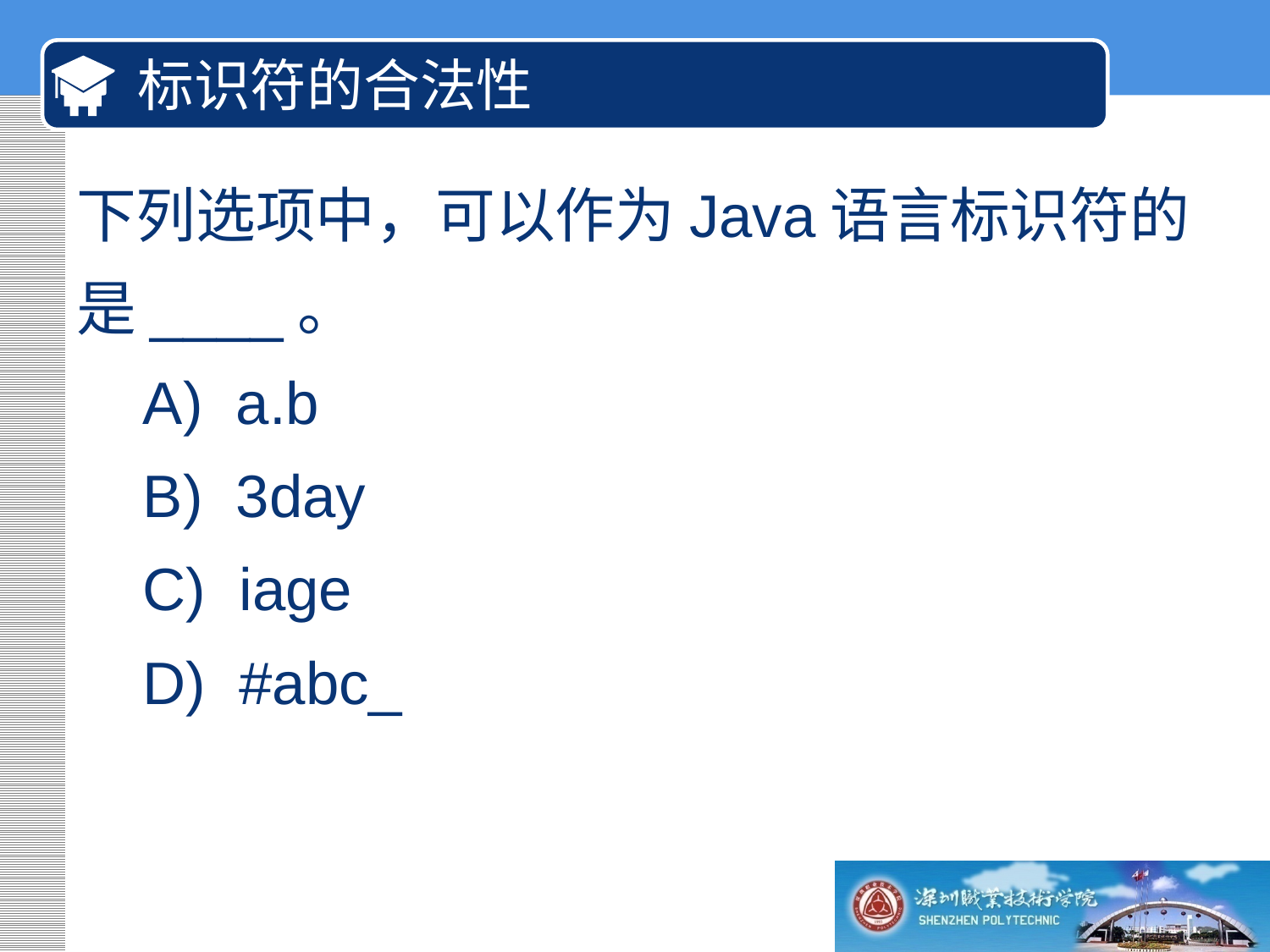

# 标识符的合法性
下列选项中，可以作为Java语言标识符的是____。
    A)  a.b
    B)  3day
    C)  iage
    D)  #abc_